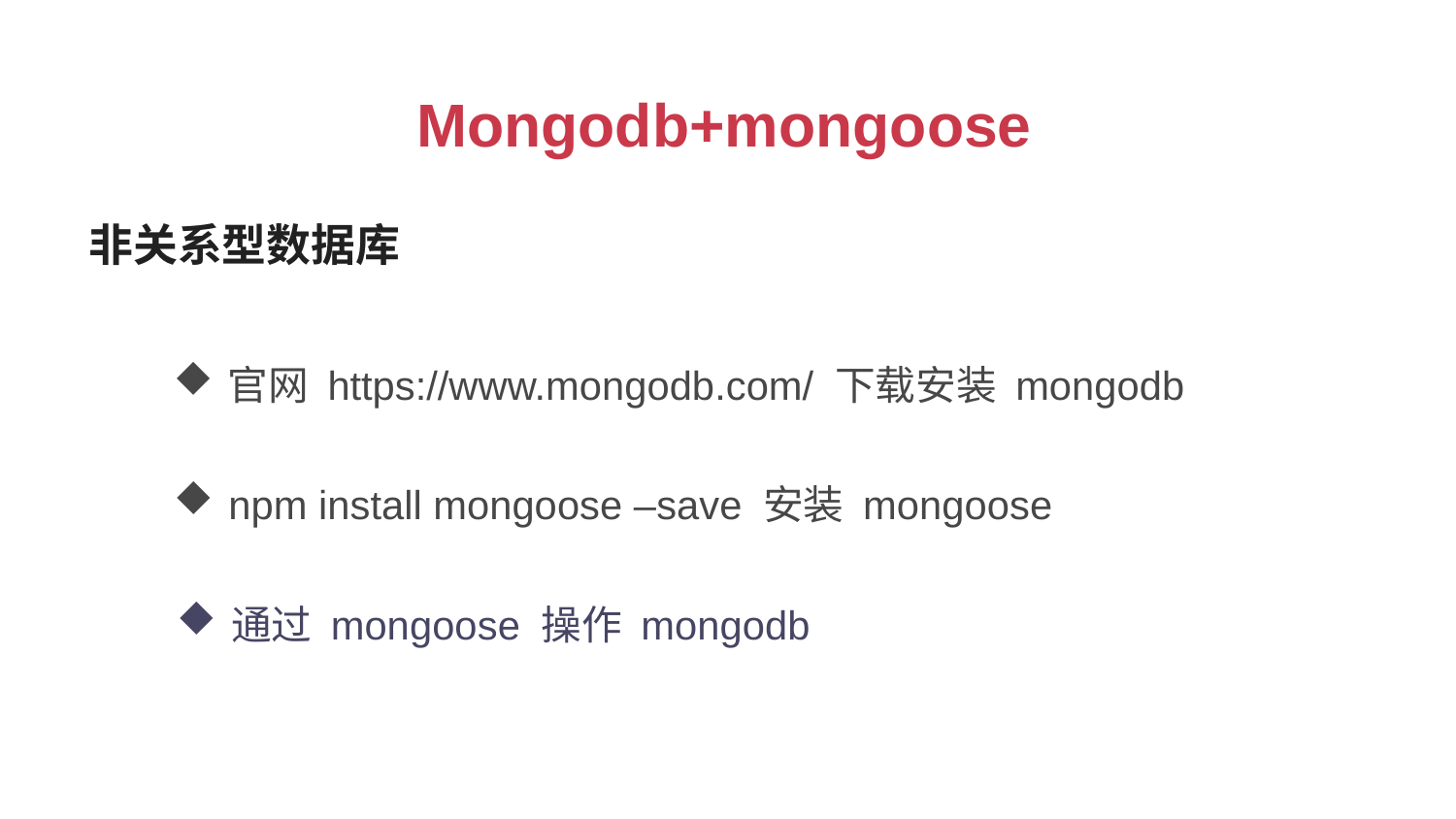

Mongodb+mongoose
非关系型数据库
官网 https://www.mongodb.com/ 下载安装 mongodb
npm install mongoose –save 安装 mongoose
通过 mongoose 操作 mongodb